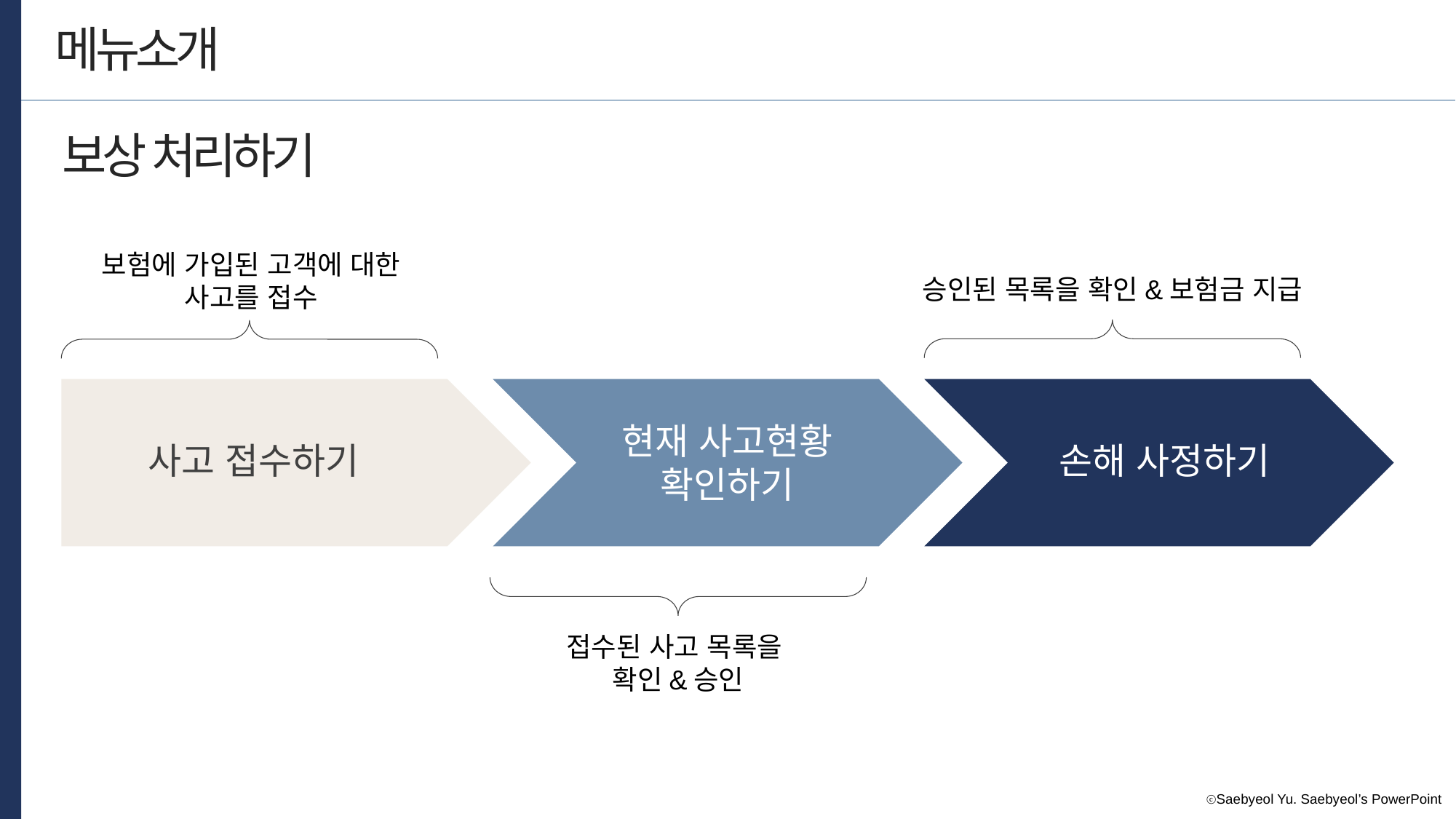

메뉴소개
보상 처리하기

보험에 가입된 고객에 대한
사고를 접수
승인된 목록을 확인&보험금 지급

현재 사고현황
확인하기
손해 사정하기
사고 접수하기
접수된 사고 목록을
확인&승인